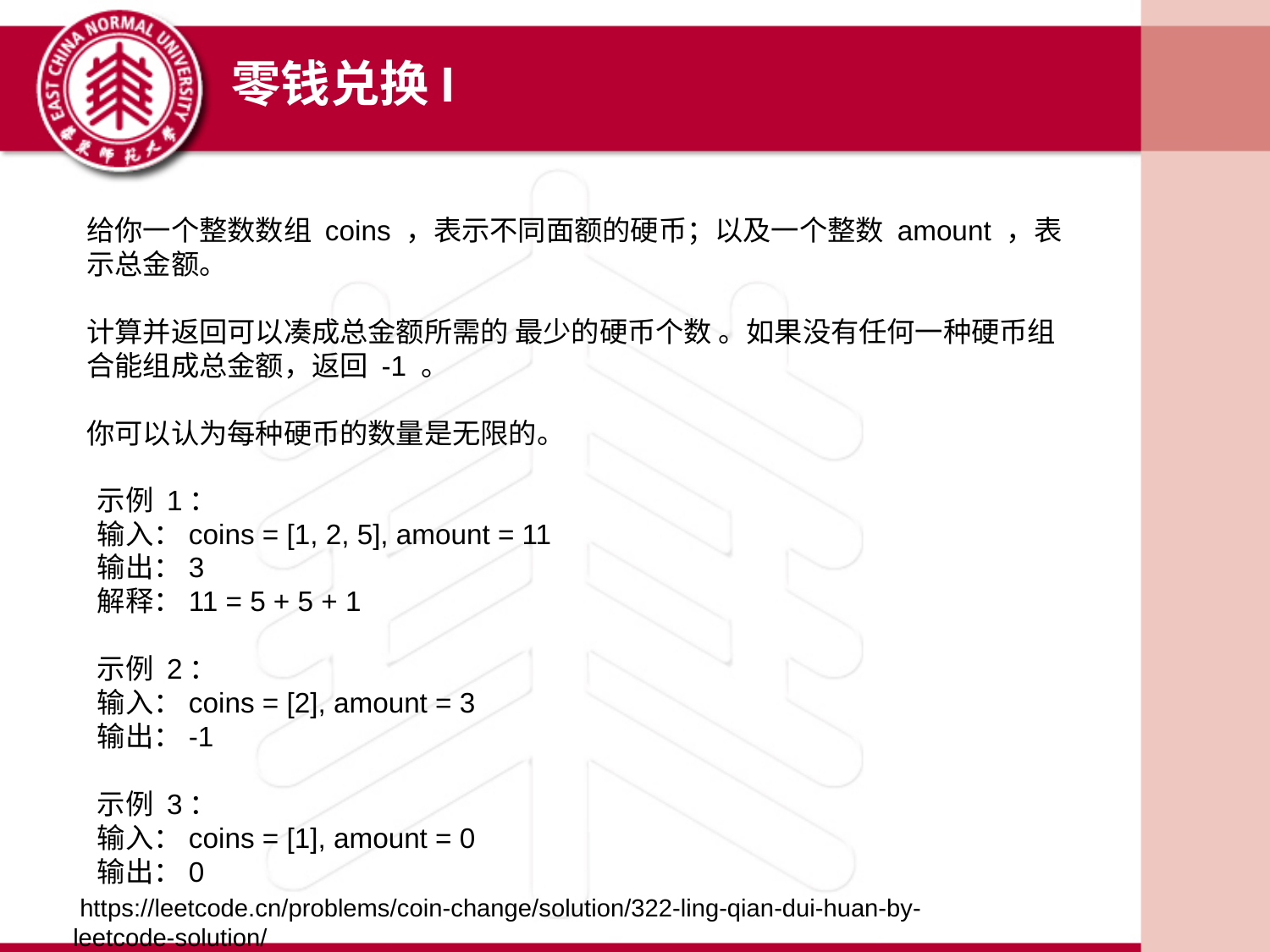

零钱兑换I
给你一个整数数组 coins ，表示不同面额的硬币；以及一个整数 amount ，表示总金额。

计算并返回可以凑成总金额所需的 最少的硬币个数 。如果没有任何一种硬币组合能组成总金额，返回 -1 。

你可以认为每种硬币的数量是无限的。
示例 1：
输入：coins = [1, 2, 5], amount = 11
输出：3
解释：11 = 5 + 5 + 1

示例 2：
输入：coins = [2], amount = 3
输出：-1

示例 3：
输入：coins = [1], amount = 0
输出：0
 https://leetcode.cn/problems/coin-change/solution/322-ling-qian-dui-huan-by-leetcode-solution/